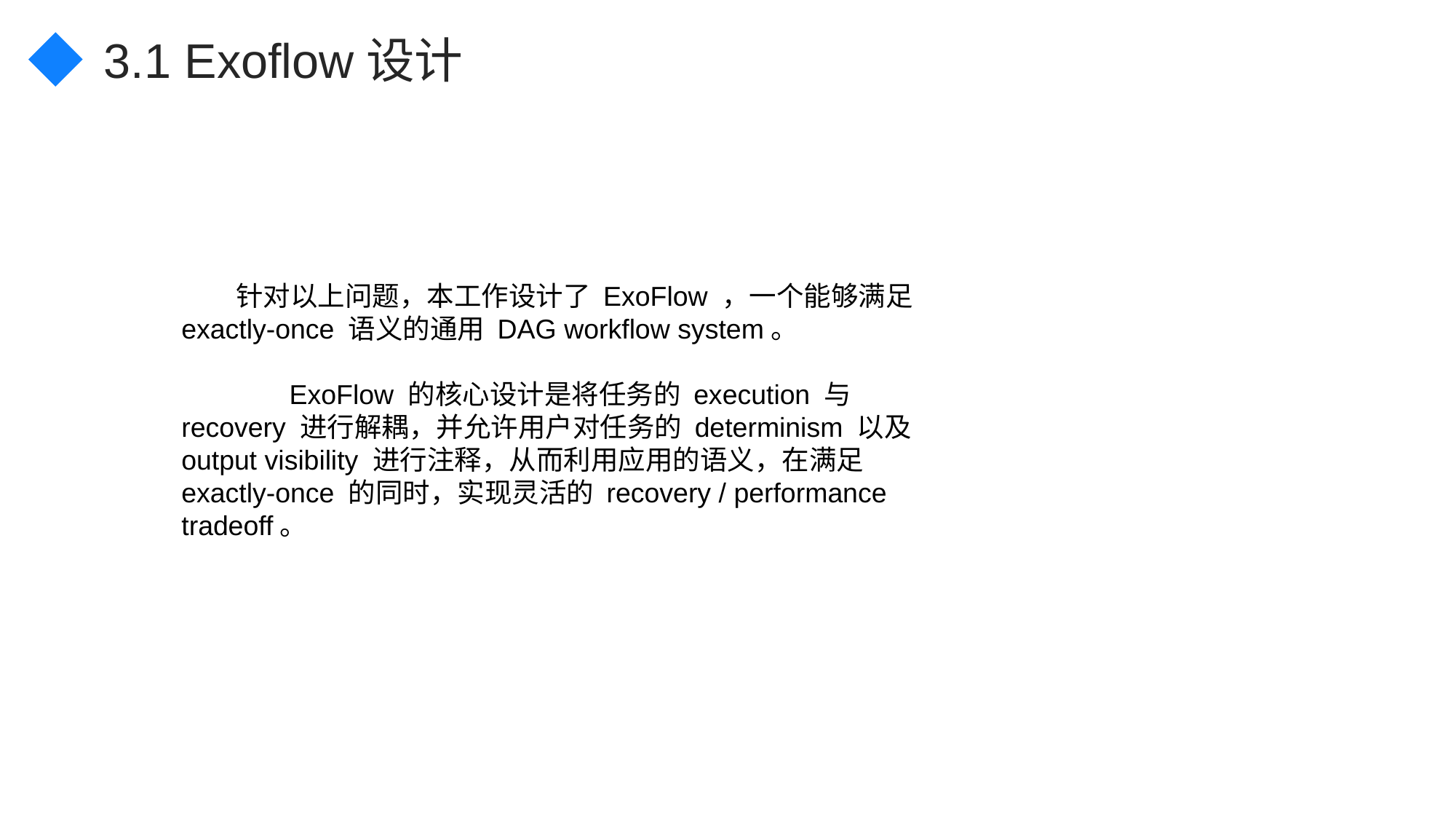

3.1 Exoflow设计
针对以上问题，本工作设计了 ExoFlow ，一个能够满足 exactly-once 语义的通用 DAG workflow system。

       ExoFlow 的核心设计是将任务的 execution 与 recovery 进行解耦，并允许用户对任务的 determinism 以及 output visibility 进行注释，从而利用应用的语义，在满足 exactly-once 的同时，实现灵活的 recovery / performance tradeoff。